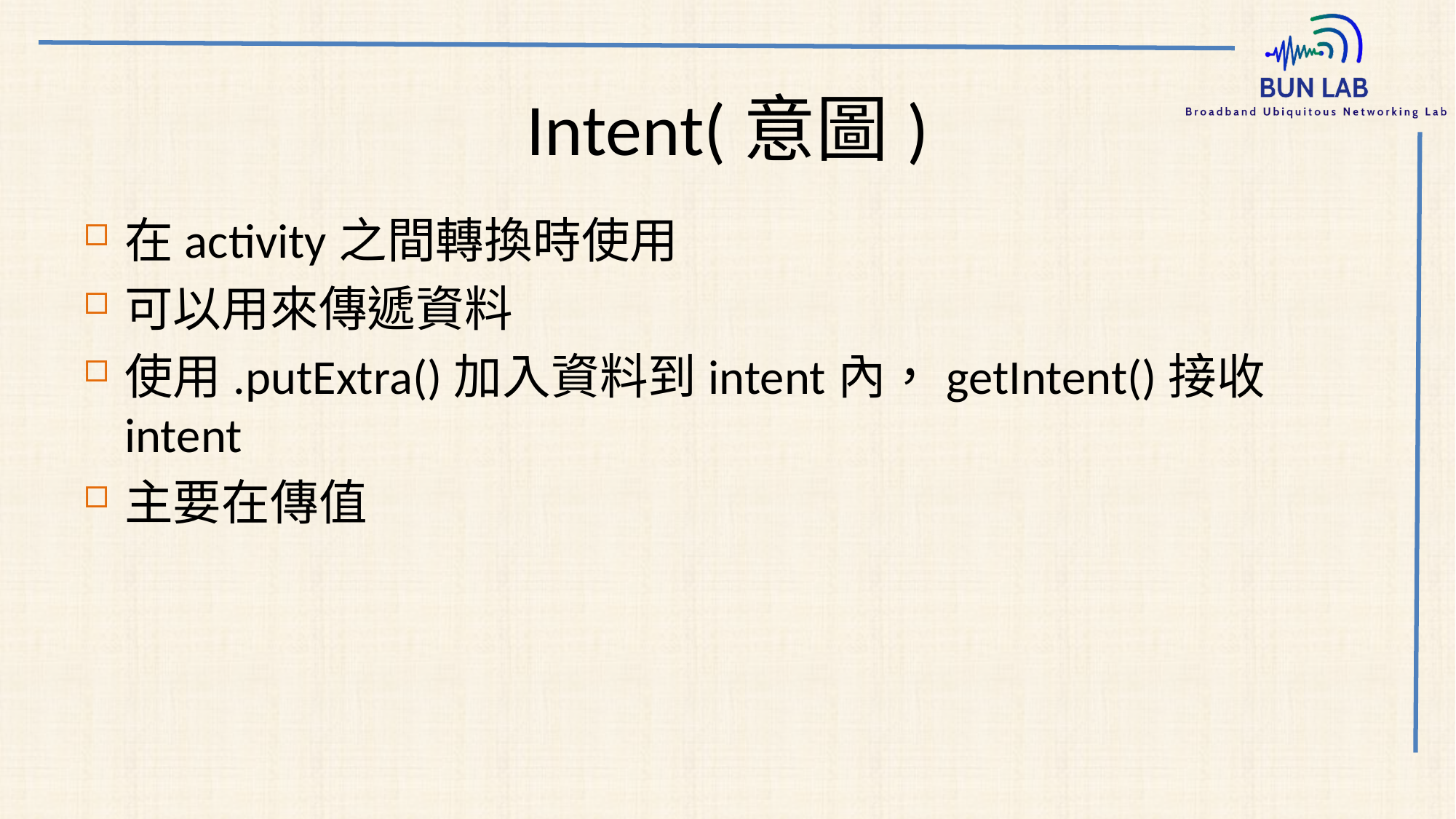

# Intent(意圖)
在activity之間轉換時使用
可以用來傳遞資料
使用.putExtra()加入資料到intent內，getIntent()接收intent
主要在傳值